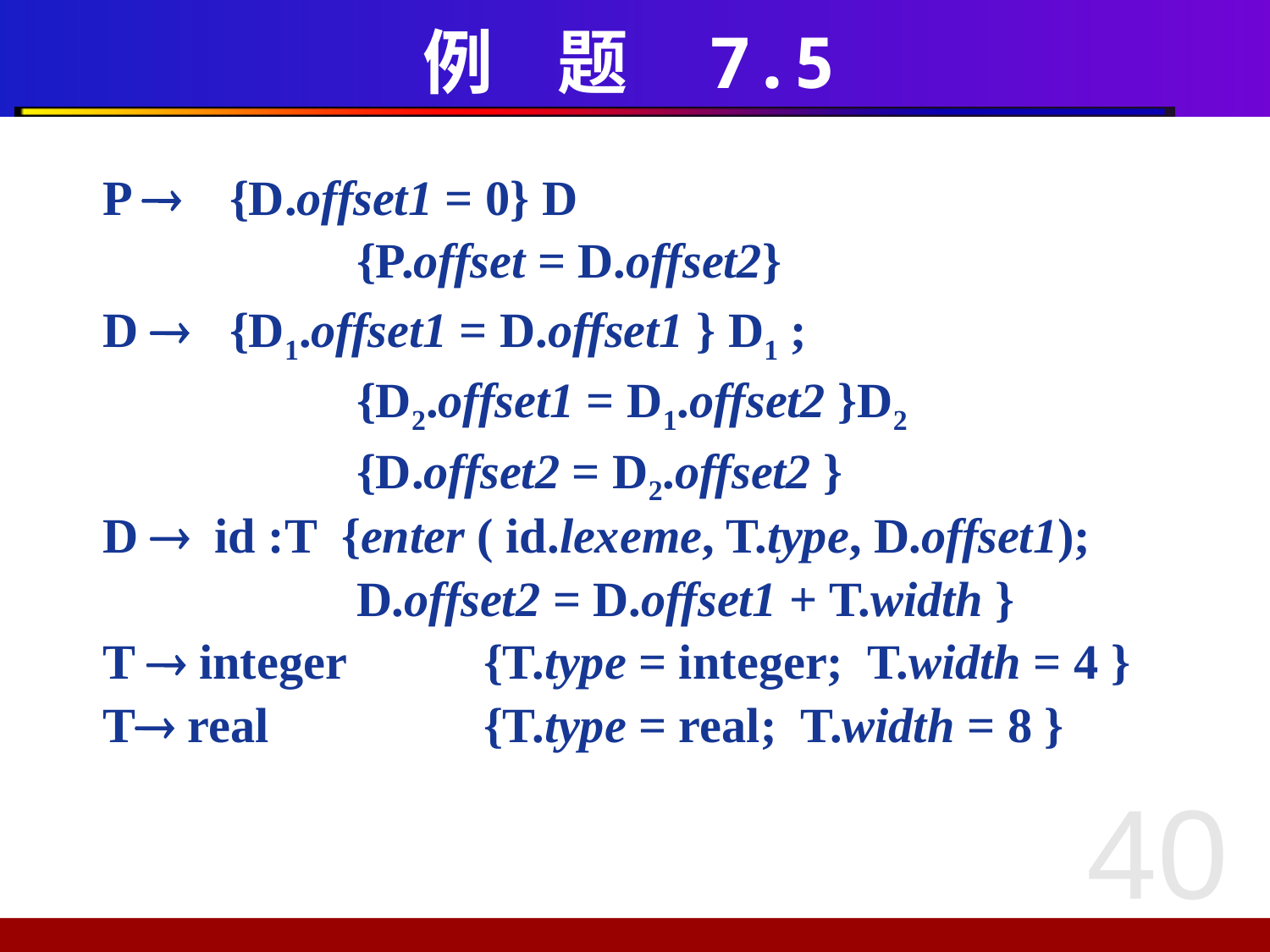

# 例    题    7.5
	P →	{D.offset1 = 0} D
			{P.offset = D.offset2}
	D →  	{D1.offset1 = D.offset1 } D1 ;
			{D2.offset1 = D1.offset2 }D2
			{D.offset2 = D2.offset2 }
	D →  id :T  {enter ( id.lexeme, T.type, D.offset1);
			D.offset2 = D.offset1 + T.width }
	T → integer 	{T.type = integer;  T.width = 4 }
	T→ real		{T.type = real;  T.width = 8 }
40